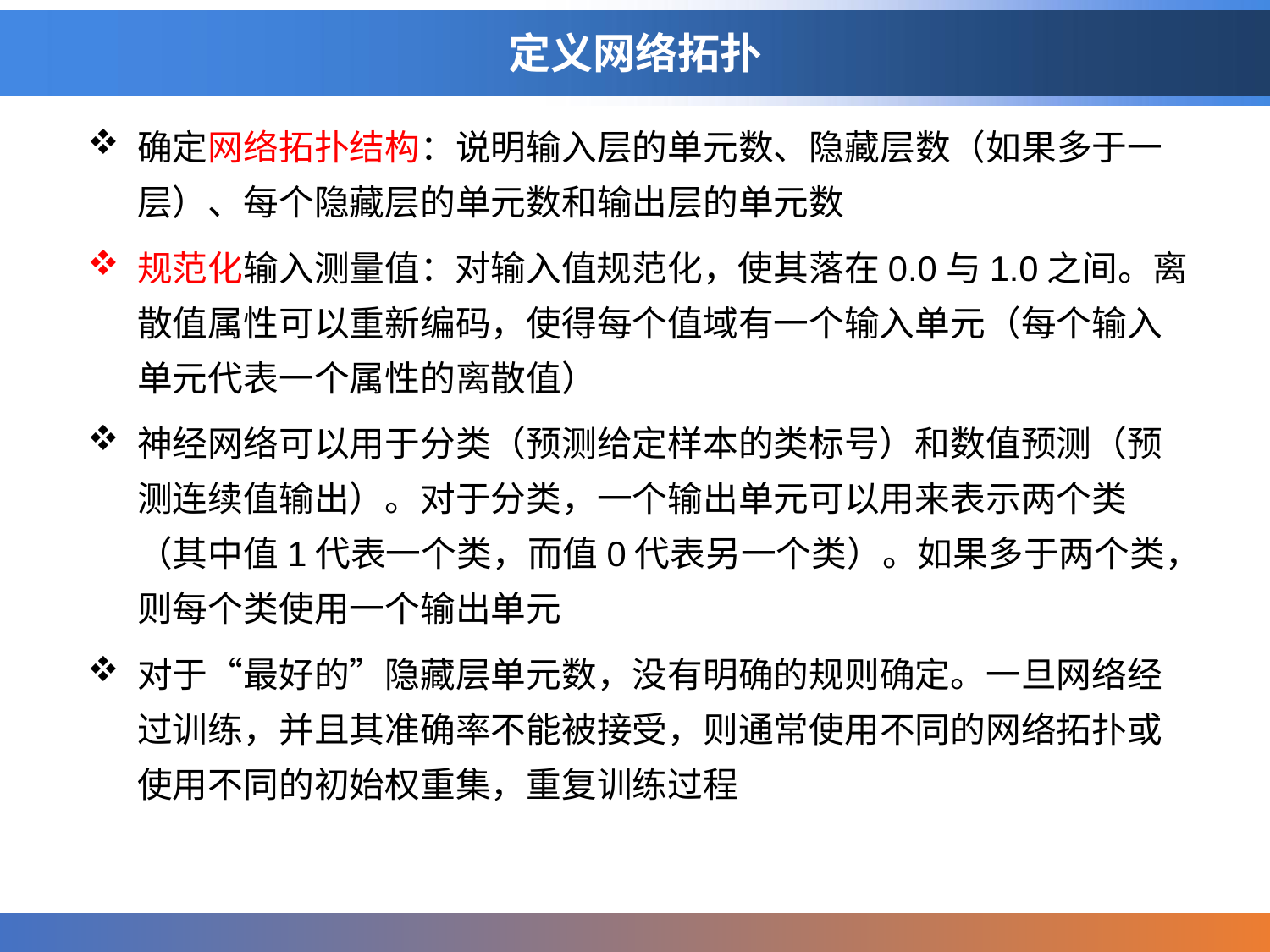

# 定义网络拓扑
确定网络拓扑结构：说明输入层的单元数、隐藏层数（如果多于一层）、每个隐藏层的单元数和输出层的单元数
规范化输入测量值：对输入值规范化，使其落在0.0与1.0之间。离散值属性可以重新编码，使得每个值域有一个输入单元（每个输入单元代表一个属性的离散值）
神经网络可以用于分类（预测给定样本的类标号）和数值预测（预测连续值输出）。对于分类，一个输出单元可以用来表示两个类（其中值1代表一个类，而值0代表另一个类）。如果多于两个类，则每个类使用一个输出单元
对于“最好的”隐藏层单元数，没有明确的规则确定。一旦网络经过训练，并且其准确率不能被接受，则通常使用不同的网络拓扑或使用不同的初始权重集，重复训练过程